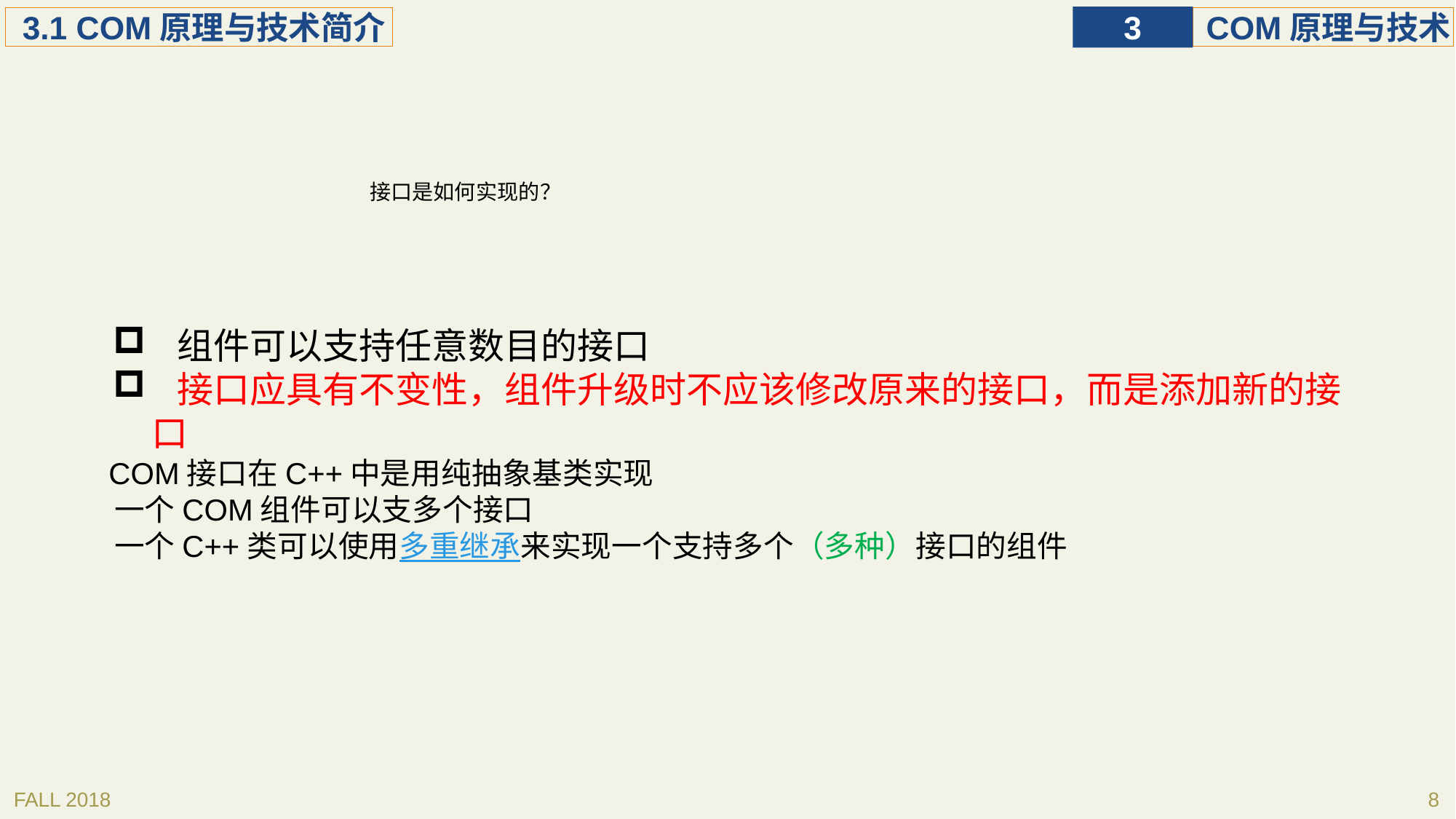

接口是如何实现的？
  组件可以支持任意数目的接口
  接口应具有不变性，组件升级时不应该修改原来的接口，而是添加新的接口
 COM接口在C++中是用纯抽象基类实现
 一个COM组件可以支多个接口
 一个C++类可以使用多重继承来实现一个支持多个（多种）接口的组件